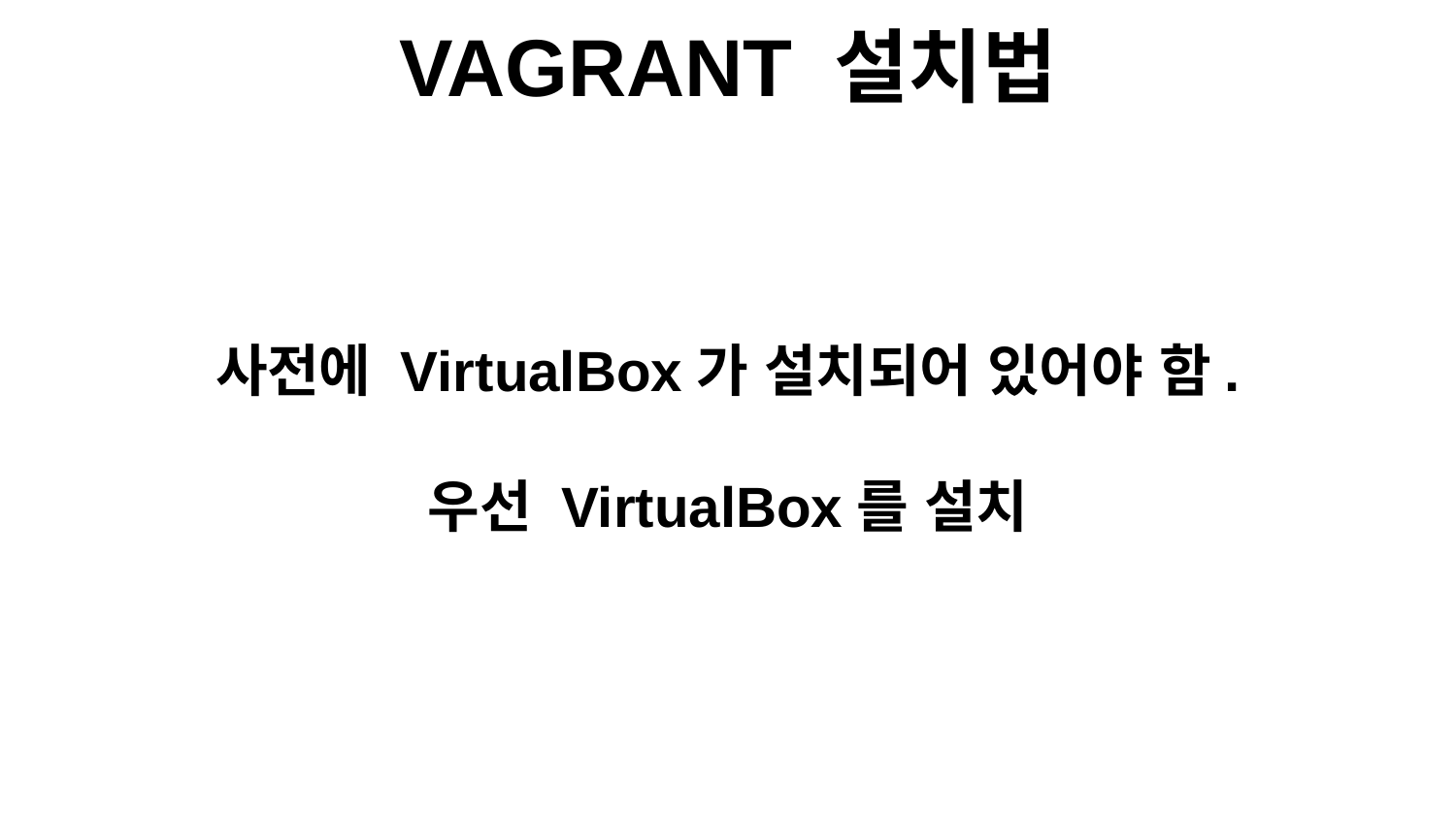

# VAGRANT 설치법
사전에 VirtualBox가 설치되어 있어야 함.

우선 VirtualBox를 설치